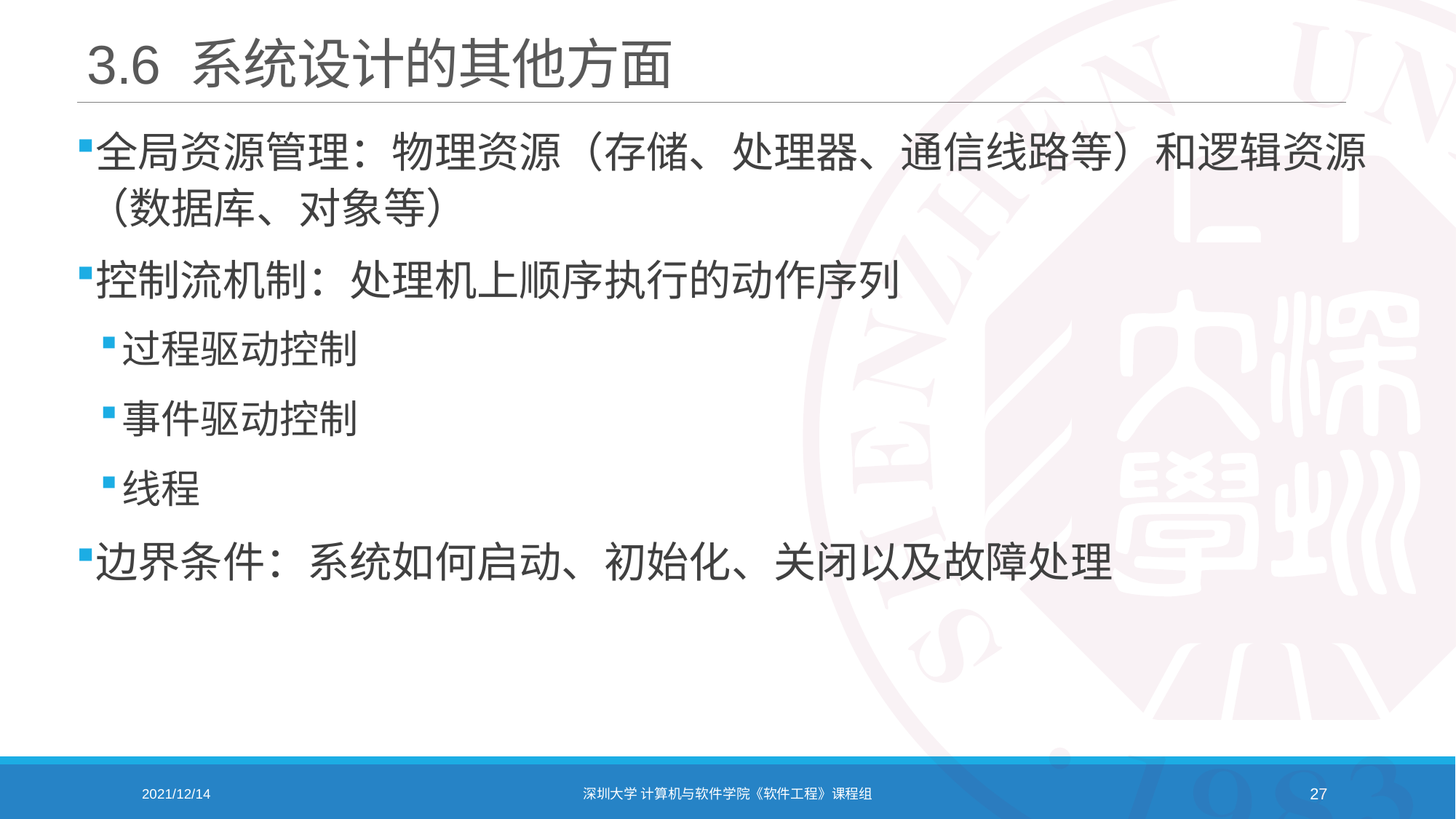

# 3.6 系统设计的其他方面
全局资源管理：物理资源（存储、处理器、通信线路等）和逻辑资源（数据库、对象等）
控制流机制：处理机上顺序执行的动作序列
过程驱动控制
事件驱动控制
线程
边界条件：系统如何启动、初始化、关闭以及故障处理
2021/12/14
深圳大学 计算机与软件学院《软件工程》课程组
27